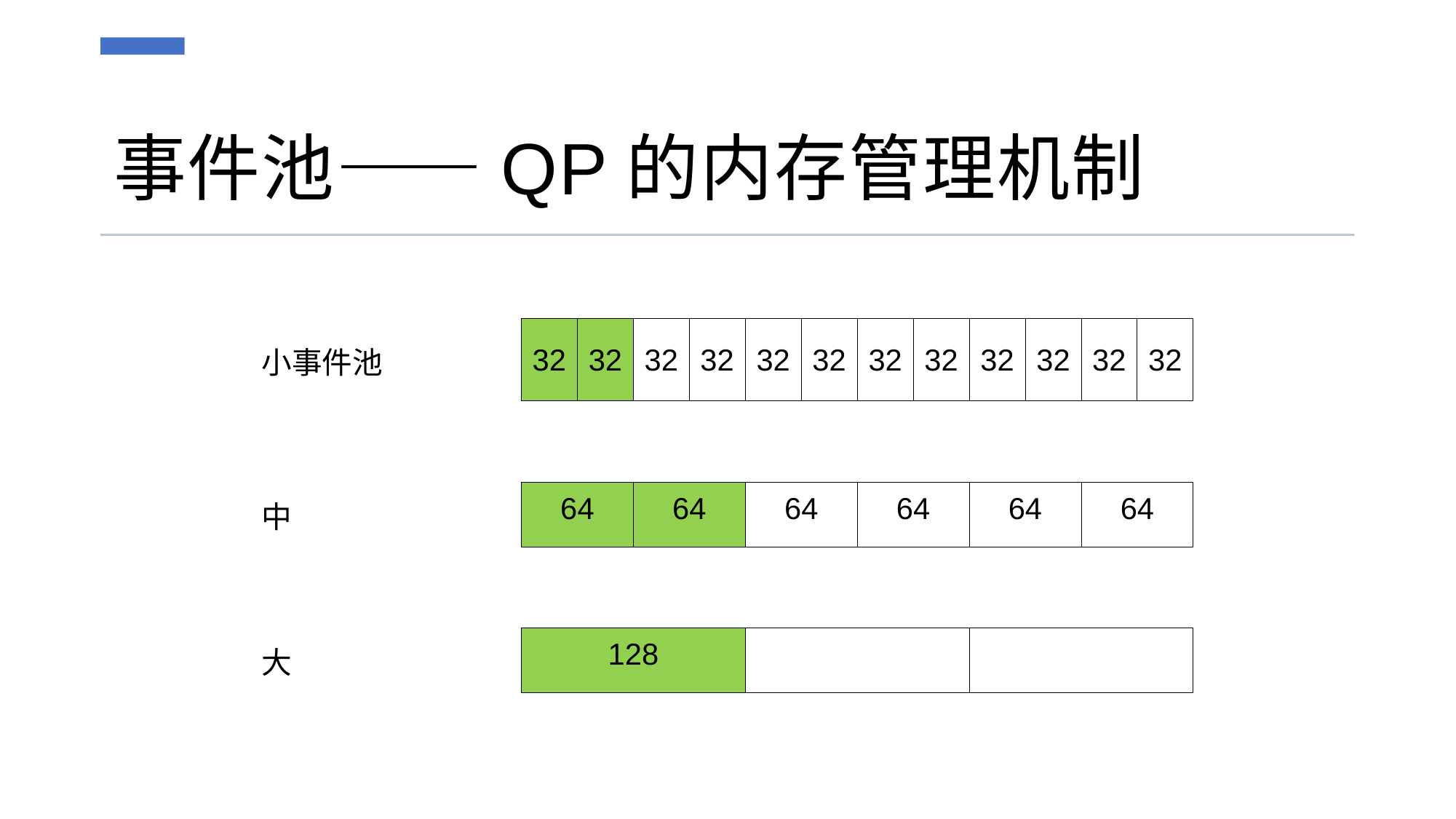

# 事件池——QP的内存管理机制

| 小事件池 |  | 32 | 32 | 32 | 32 | 32 | 32 | 32 | 32 | 32 | 32 | 32 | 32 |
| --- | --- | --- | --- | --- | --- | --- | --- | --- | --- | --- | --- | --- | --- |
|  |  |  |  |  |  |  |  |  |  |  |  |  |  |
| 中 |  | 64 |  | 64 |  | 64 |  | 64 |  | 64 |  | 64 |  |
|  |  |  |  |  |  |  |  |  |  |  |  |  |  |
| 大 |  | 128 |  |  |  |  |  |  |  |  |  |  |  |